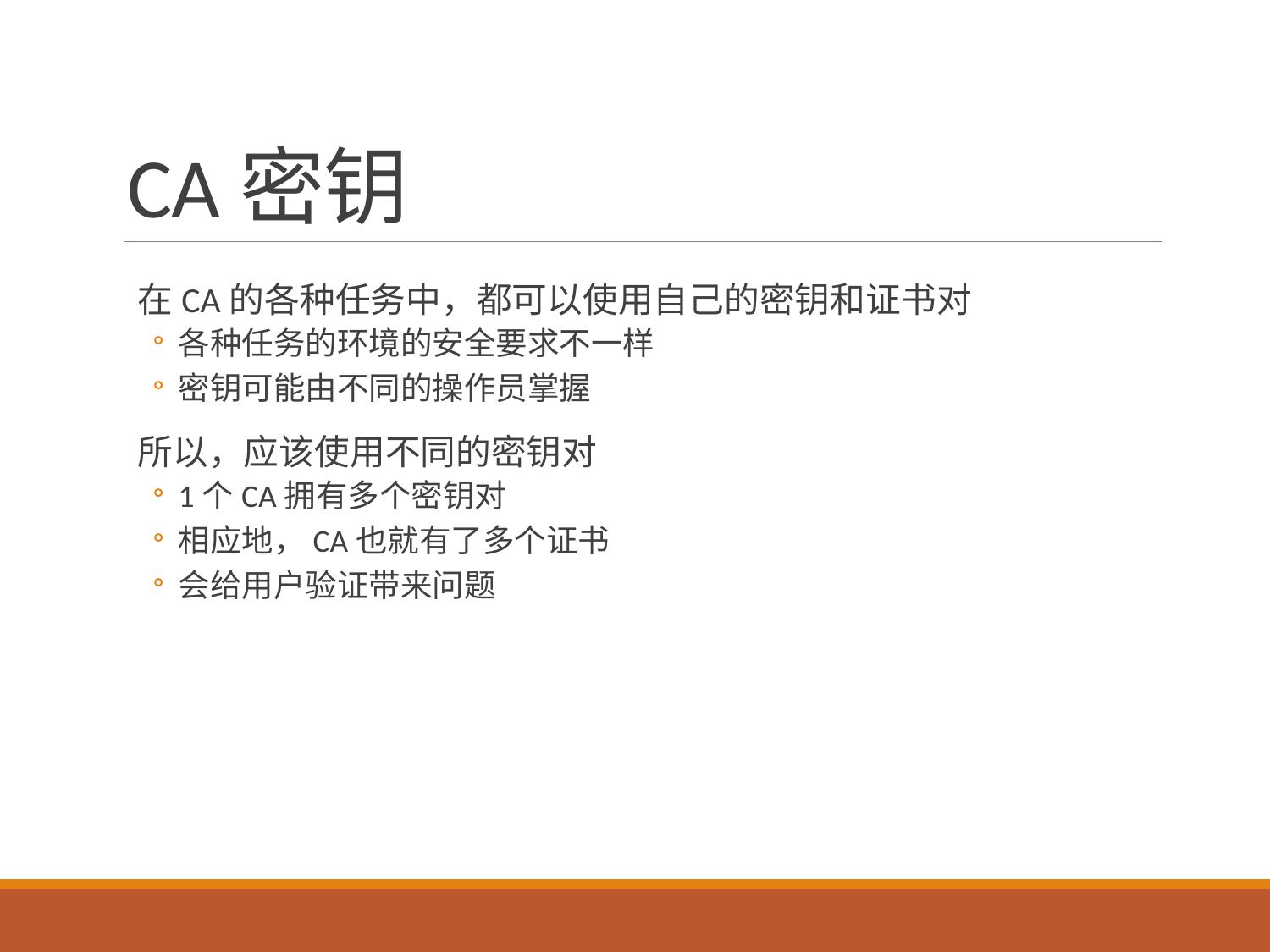

# CA密钥
在CA的各种任务中，都可以使用自己的密钥和证书对
各种任务的环境的安全要求不一样
密钥可能由不同的操作员掌握
所以，应该使用不同的密钥对
1个CA拥有多个密钥对
相应地，CA也就有了多个证书
会给用户验证带来问题
26